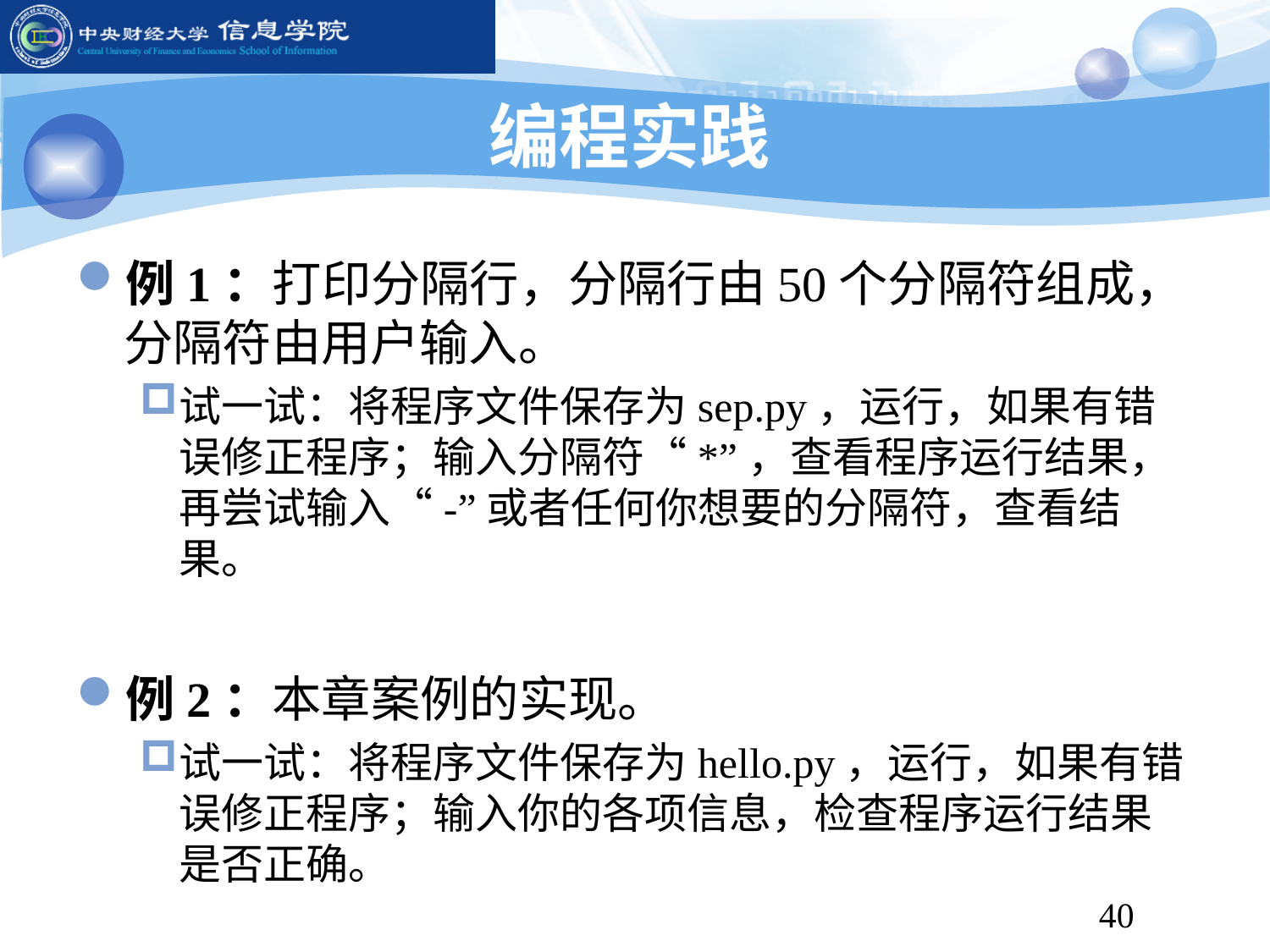

# 编程实践
例1：打印分隔行，分隔行由50个分隔符组成，分隔符由用户输入。
试一试：将程序文件保存为sep.py，运行，如果有错误修正程序；输入分隔符“*”，查看程序运行结果，再尝试输入“-”或者任何你想要的分隔符，查看结果。

例2：本章案例的实现。
试一试：将程序文件保存为hello.py，运行，如果有错误修正程序；输入你的各项信息，检查程序运行结果是否正确。